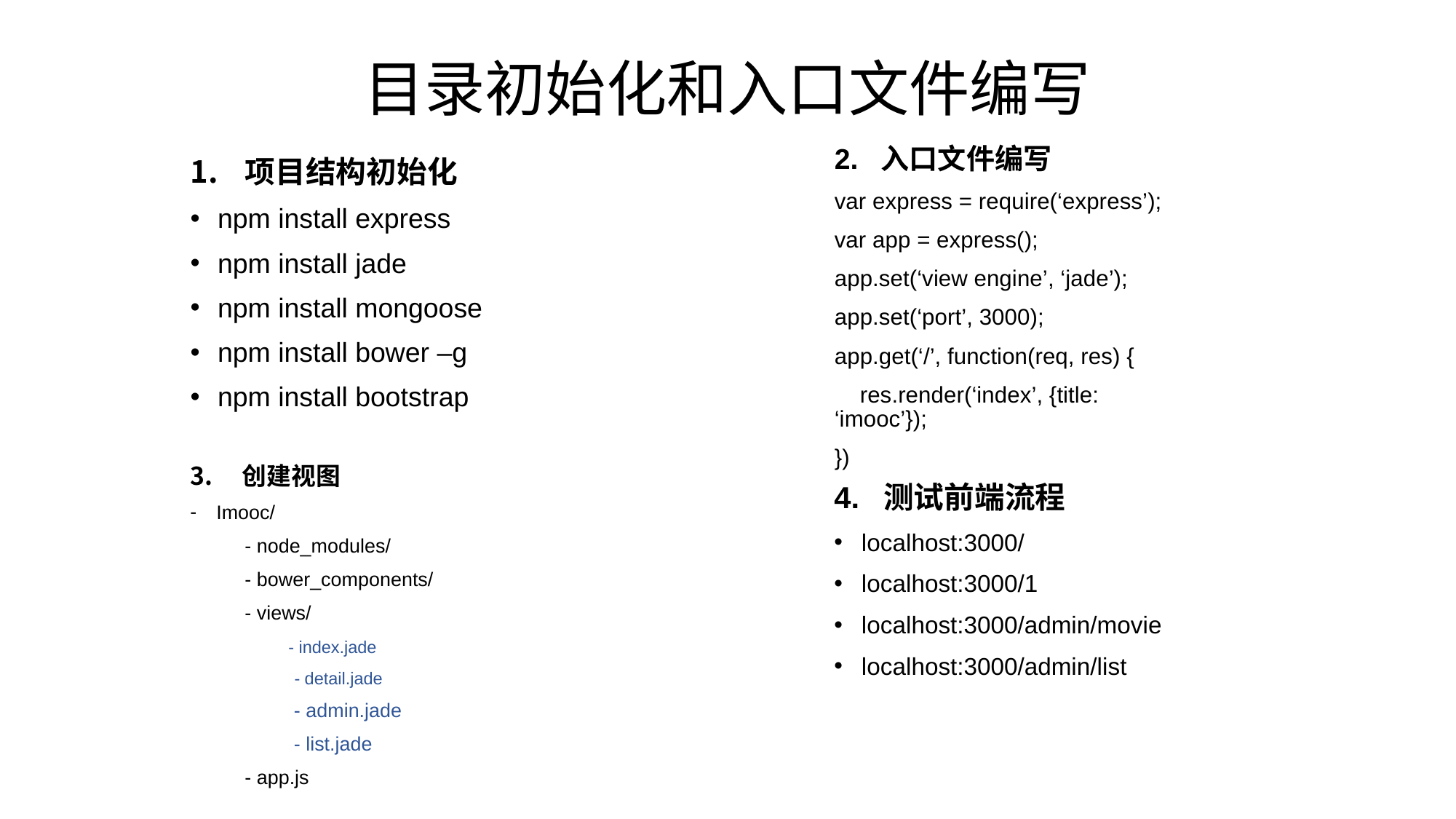

# 目录初始化和入口文件编写
2.  入口文件编写
var express = require(‘express’);
var app = express();
app.set(‘view engine’, ‘jade’);
app.set(‘port’, 3000);
app.get(‘/’, function(req, res) {
    res.render(‘index’, {title: ‘imooc’});
})
项目结构初始化
npm install express
npm install jade
npm install mongoose
npm install bower –g
npm install bootstrap

创建视图
Imooc/
          - node_modules/
          - bower_components/
          - views/
                  - index.jade
                      - detail.jade
                   - admin.jade
                   - list.jade
          - app.js
4.  测试前端流程
localhost:3000/
localhost:3000/1
localhost:3000/admin/movie
localhost:3000/admin/list